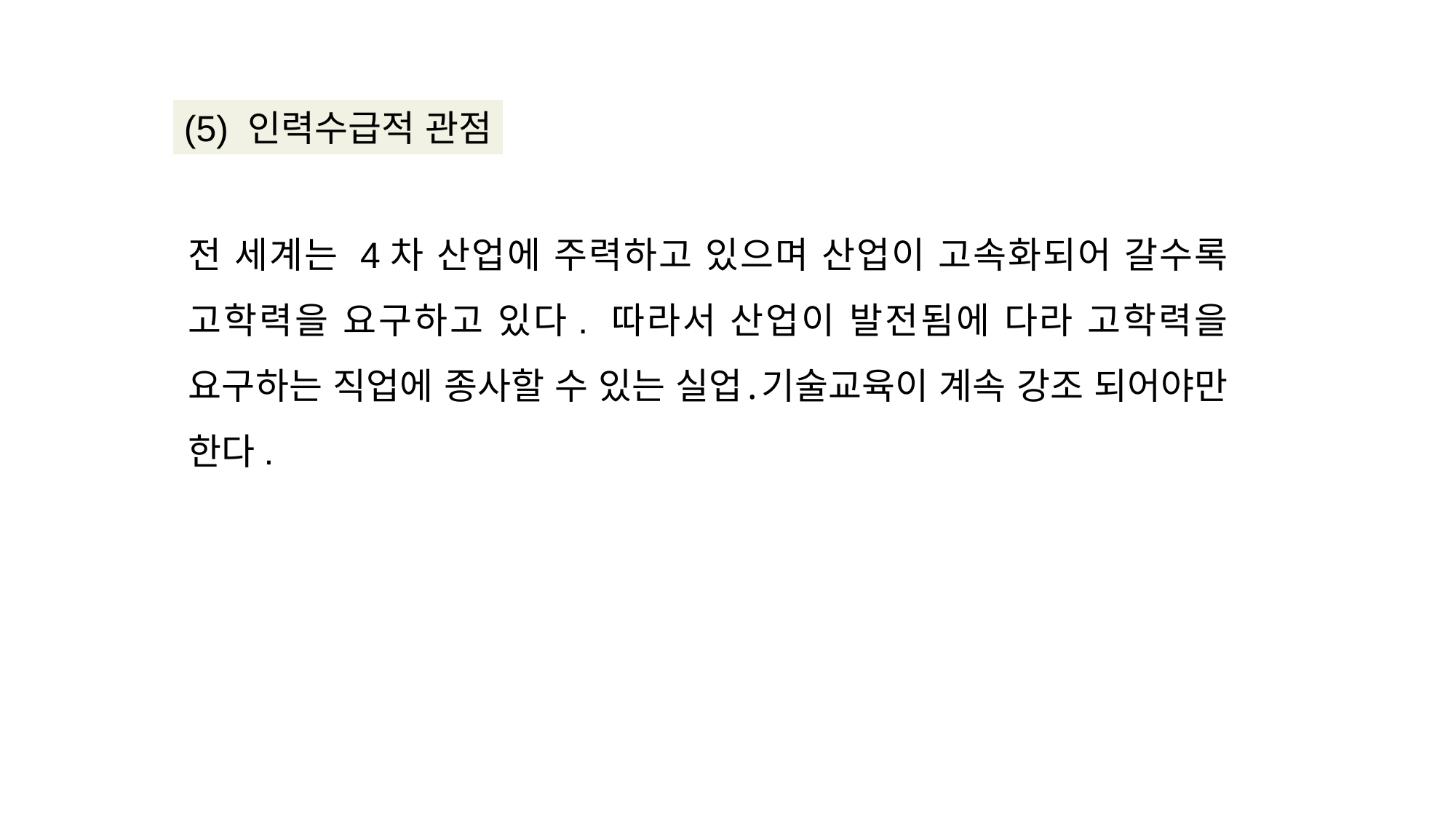

(5) 인력수급적 관점
전 세계는 4차 산업에 주력하고 있으며 산업이 고속화되어 갈수록 고학력을 요구하고 있다. 따라서 산업이 발전됨에 다라 고학력을 요구하는 직업에 종사할 수 있는 실업․기술교육이 계속 강조 되어야만 한다.